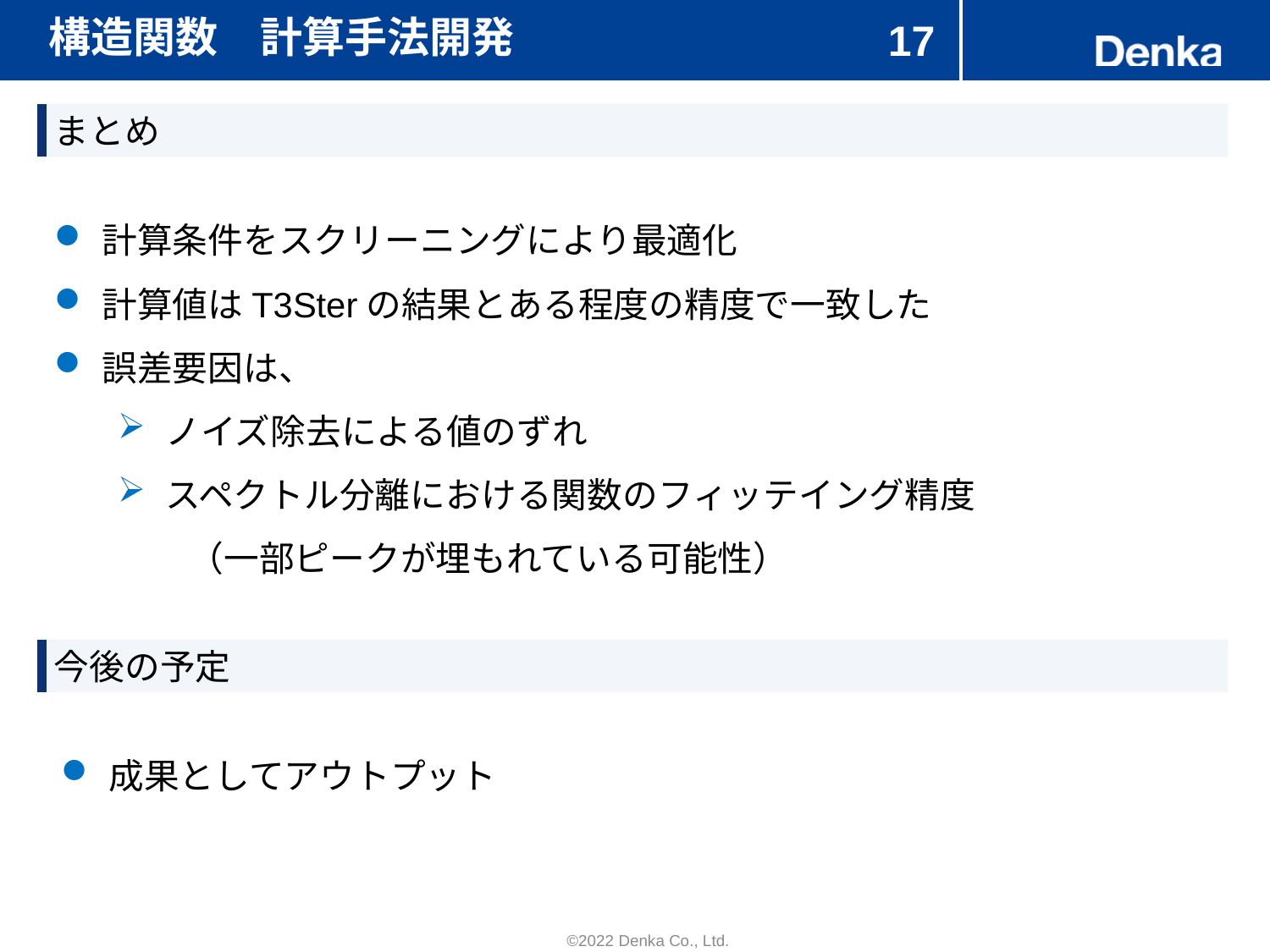

# 構造関数　計算手法開発
17
まとめ

計算条件をスクリーニングにより最適化
計算値はT3Sterの結果とある程度の精度で一致した
誤差要因は、
ノイズ除去による値のずれ
スペクトル分離における関数のフィッテイング精度
　　（一部ピークが埋もれている可能性）
今後の予定

成果としてアウトプット